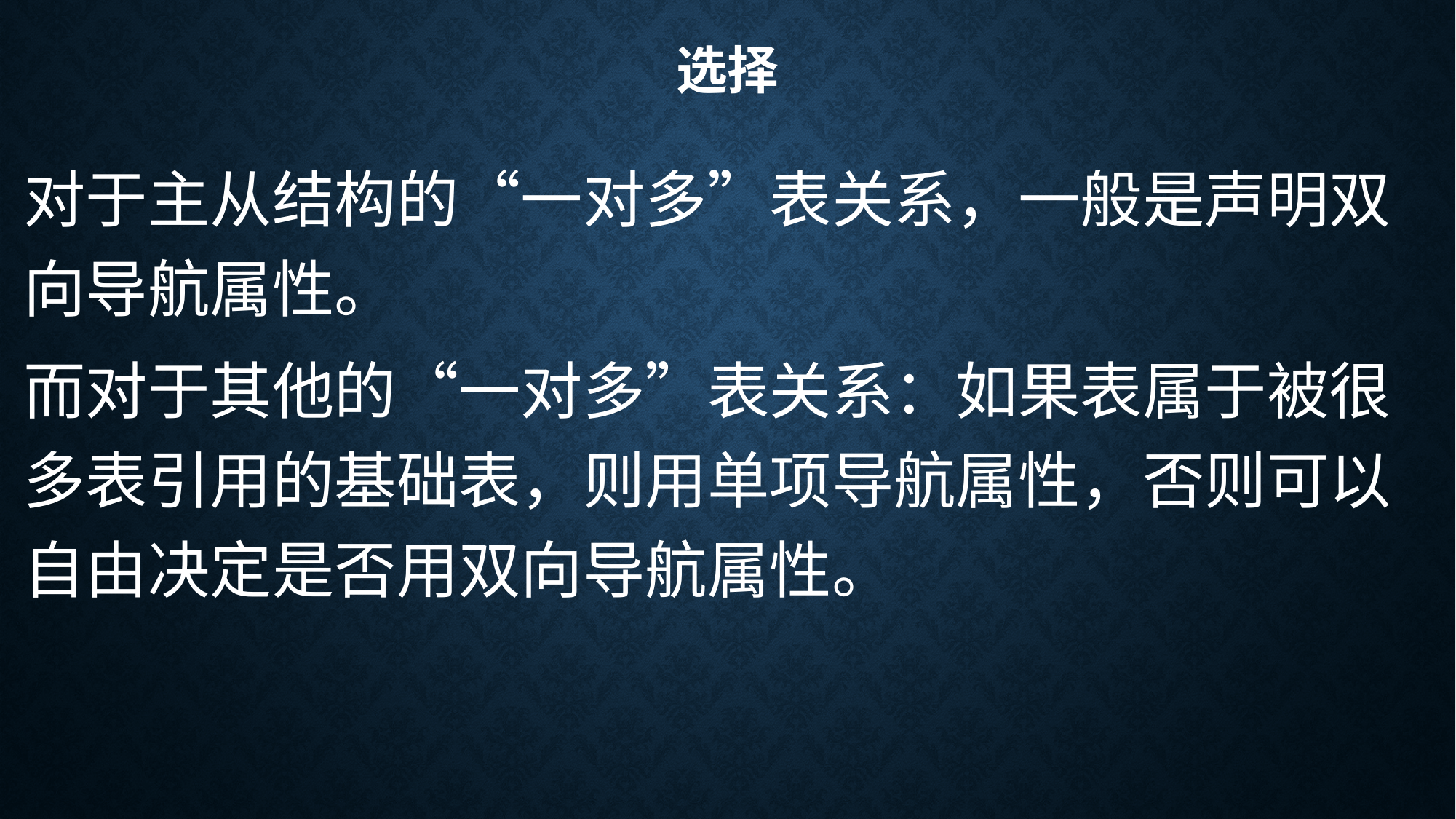

# 选择
对于主从结构的“一对多”表关系，一般是声明双向导航属性。
而对于其他的“一对多”表关系：如果表属于被很多表引用的基础表，则用单项导航属性，否则可以自由决定是否用双向导航属性。